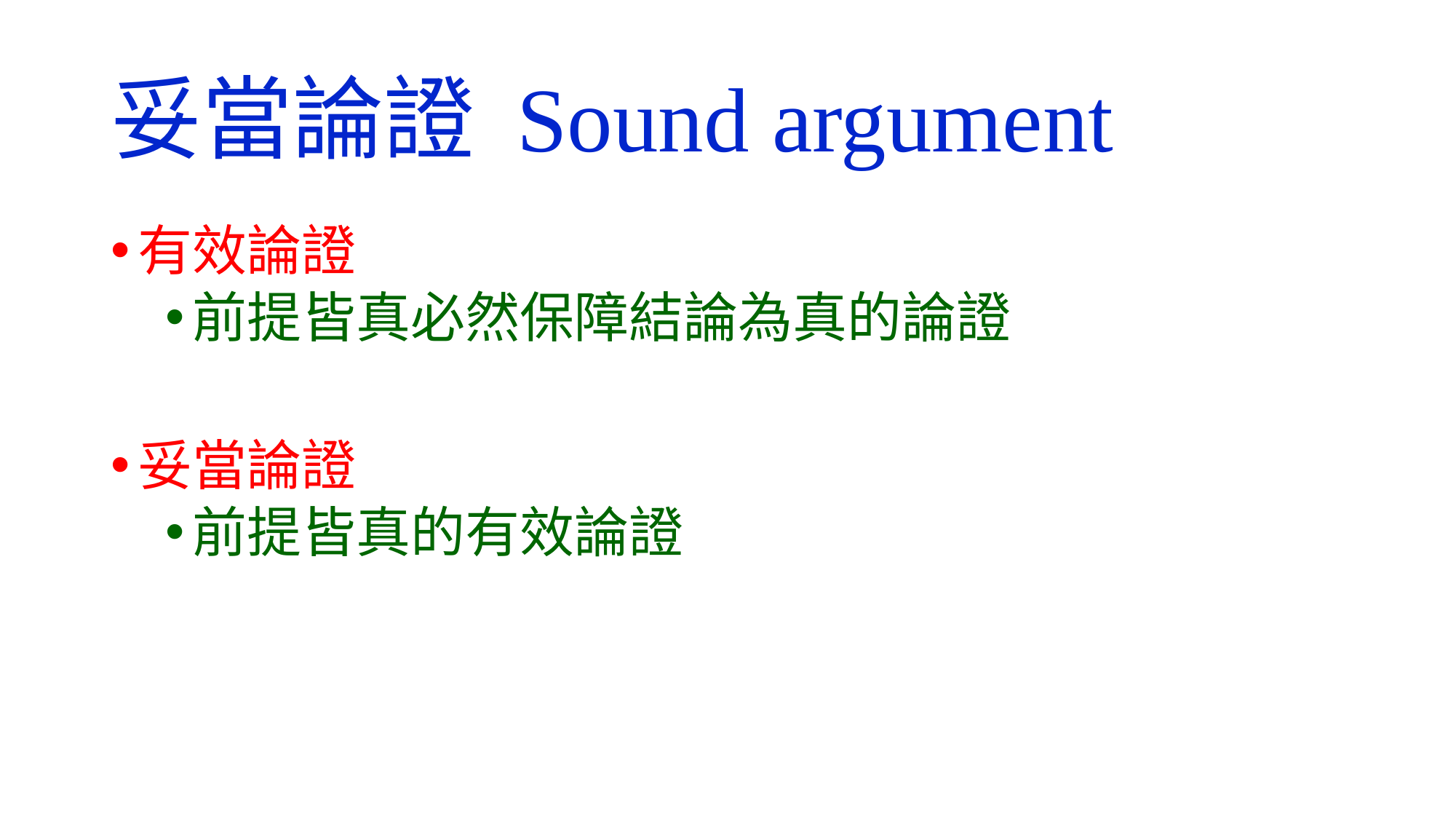

# 妥當論證 Sound argument
有效論證
前提皆真必然保障結論為真的論證

妥當論證
前提皆真的有效論證